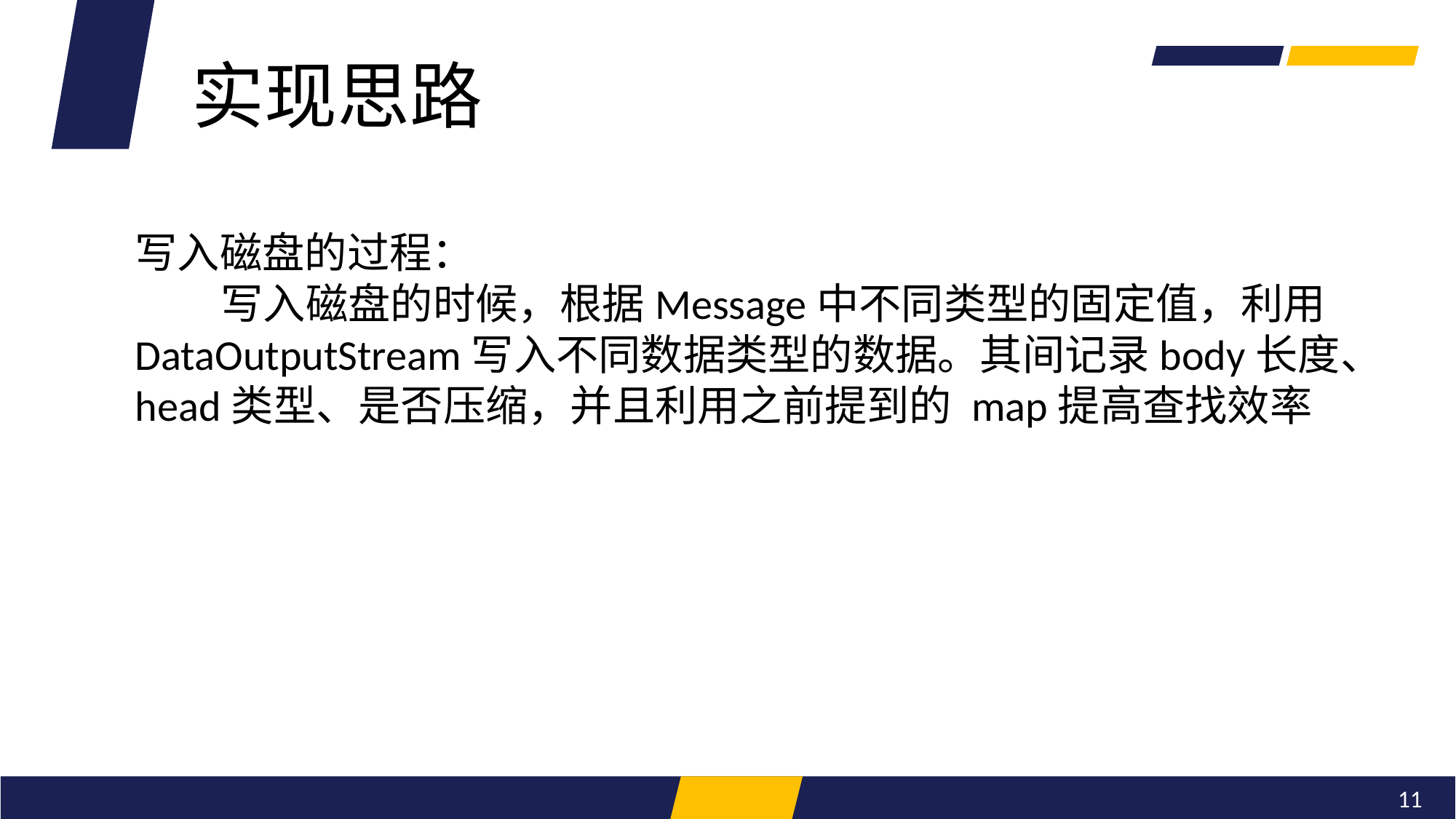

实现思路

写入磁盘的过程：
        写入磁盘的时候，根据Message中不同类型的固定值，利用DataOutputStream写入不同数据类型的数据。其间记录body长度、head类型、是否压缩，并且利用之前提到的 map提高查找效率
11